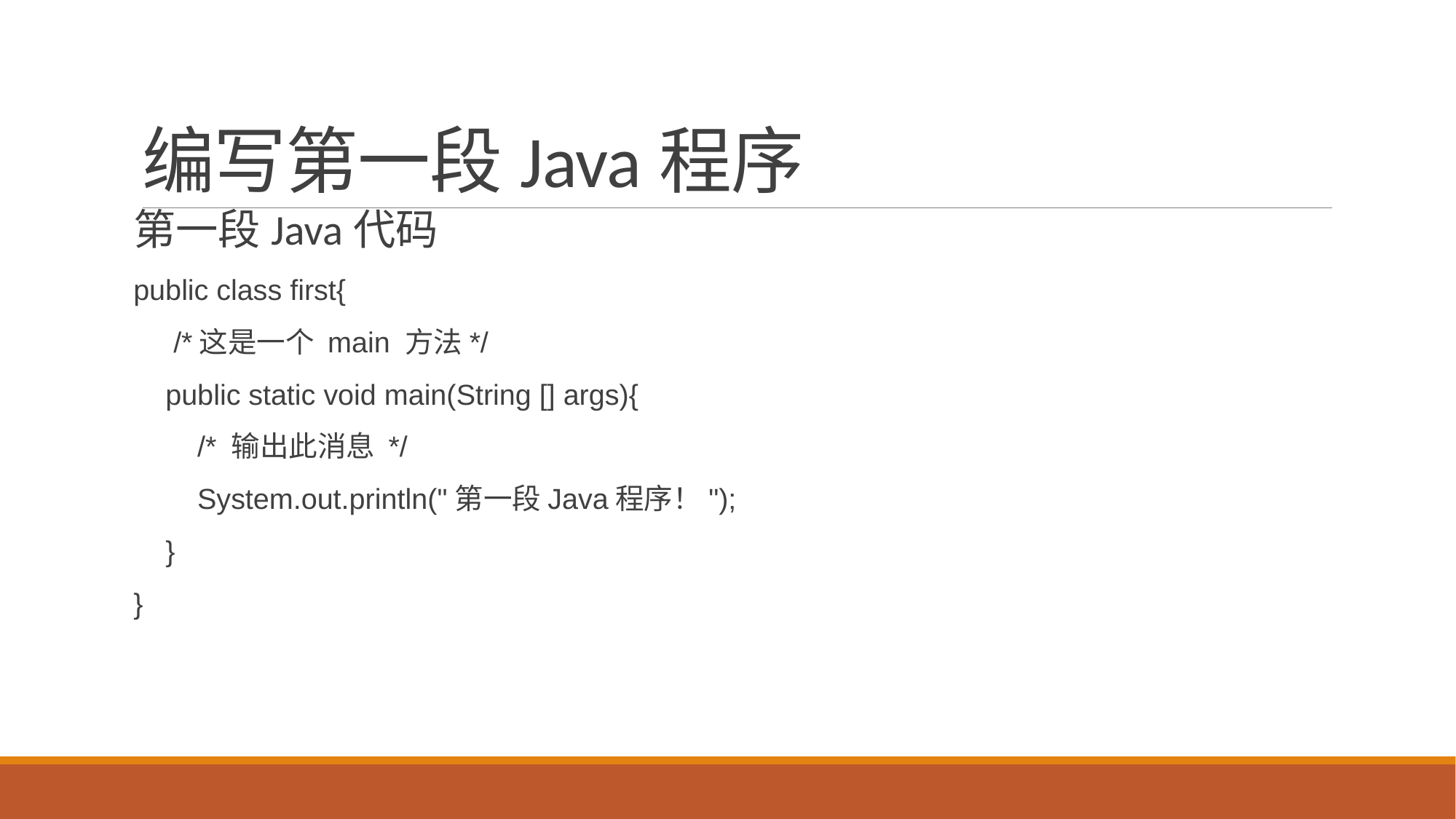

# 编写第一段Java程序
第一段Java代码
public class first{
     /*这是一个 main 方法*/
    public static void main(String [] args){
        /* 输出此消息 */
        System.out.println("第一段Java程序！");
    }
}